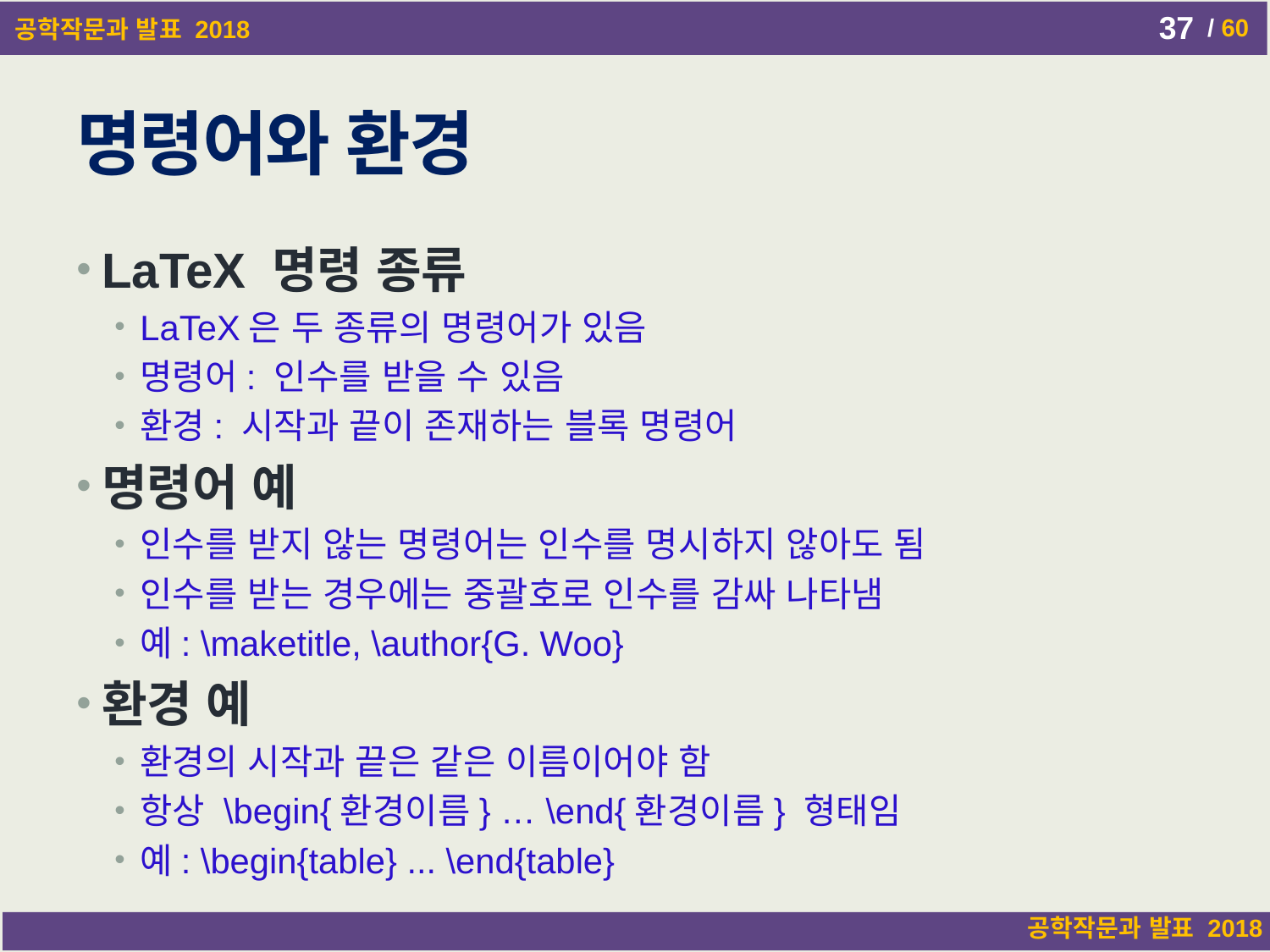

37
# 명령어와 환경
LaTeX 명령 종류
LaTeX은 두 종류의 명령어가 있음
명령어: 인수를 받을 수 있음
환경: 시작과 끝이 존재하는 블록 명령어
명령어 예
인수를 받지 않는 명령어는 인수를 명시하지 않아도 됨
인수를 받는 경우에는 중괄호로 인수를 감싸 나타냄
예: \maketitle, \author{G. Woo}
환경 예
환경의 시작과 끝은 같은 이름이어야 함
항상 \begin{환경이름} … \end{환경이름} 형태임
예: \begin{table} ... \end{table}